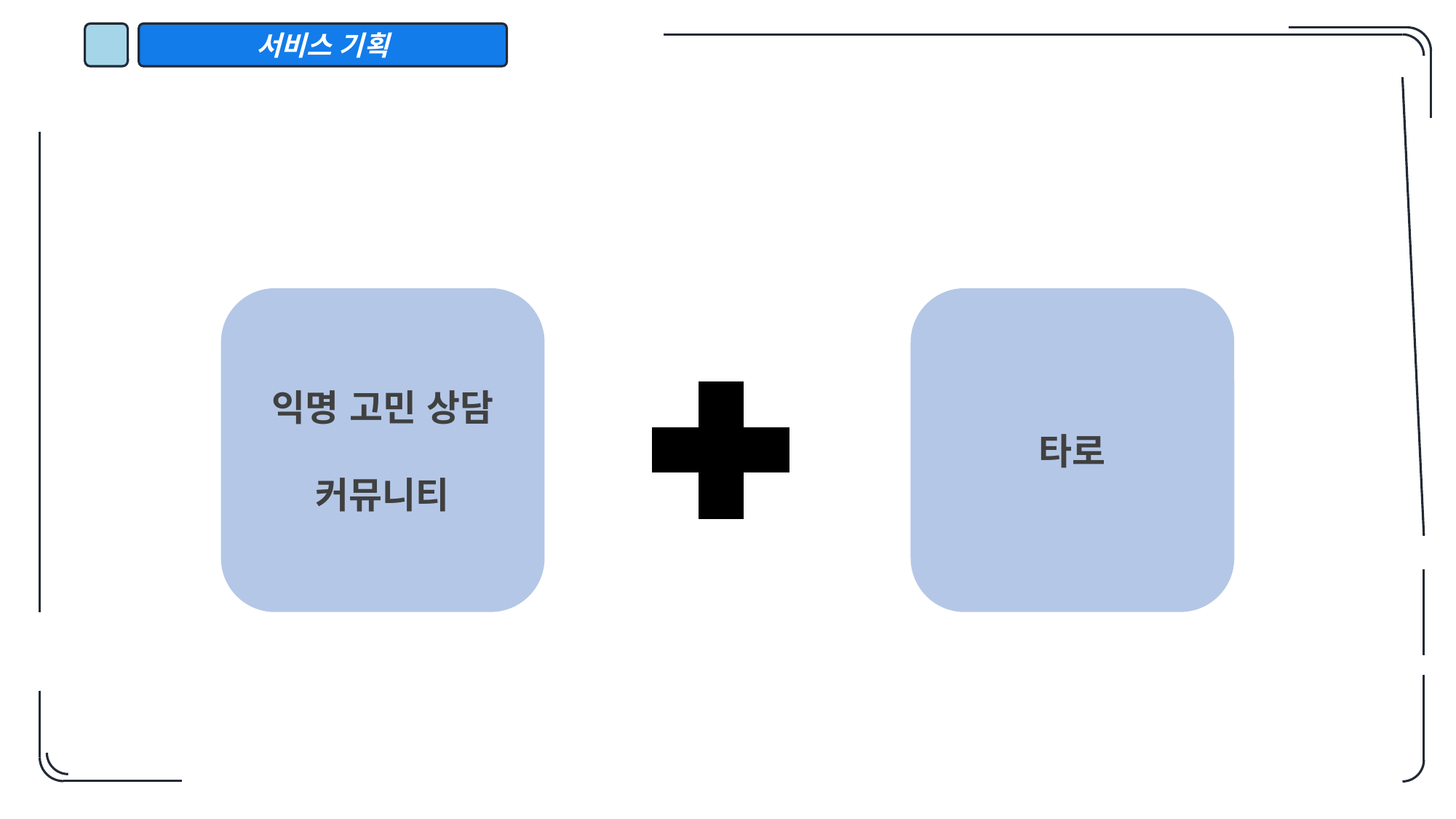

서비스 기획

익명 고민 상담

커뮤니티
타로